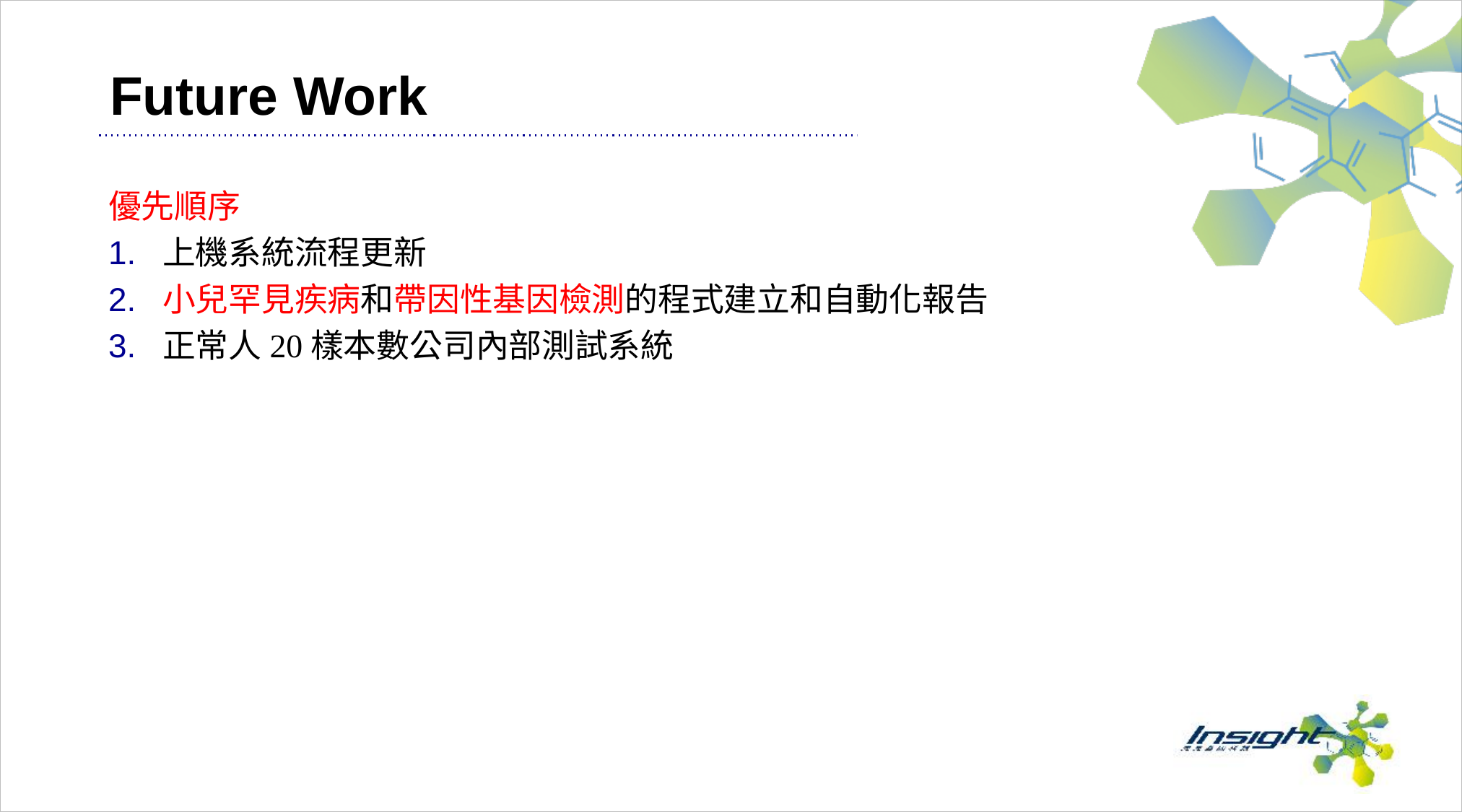

# Future Work

優先順序
上機系統流程更新
小兒罕見疾病和帶因性基因檢測的程式建立和自動化報告
正常人20樣本數公司內部測試系統